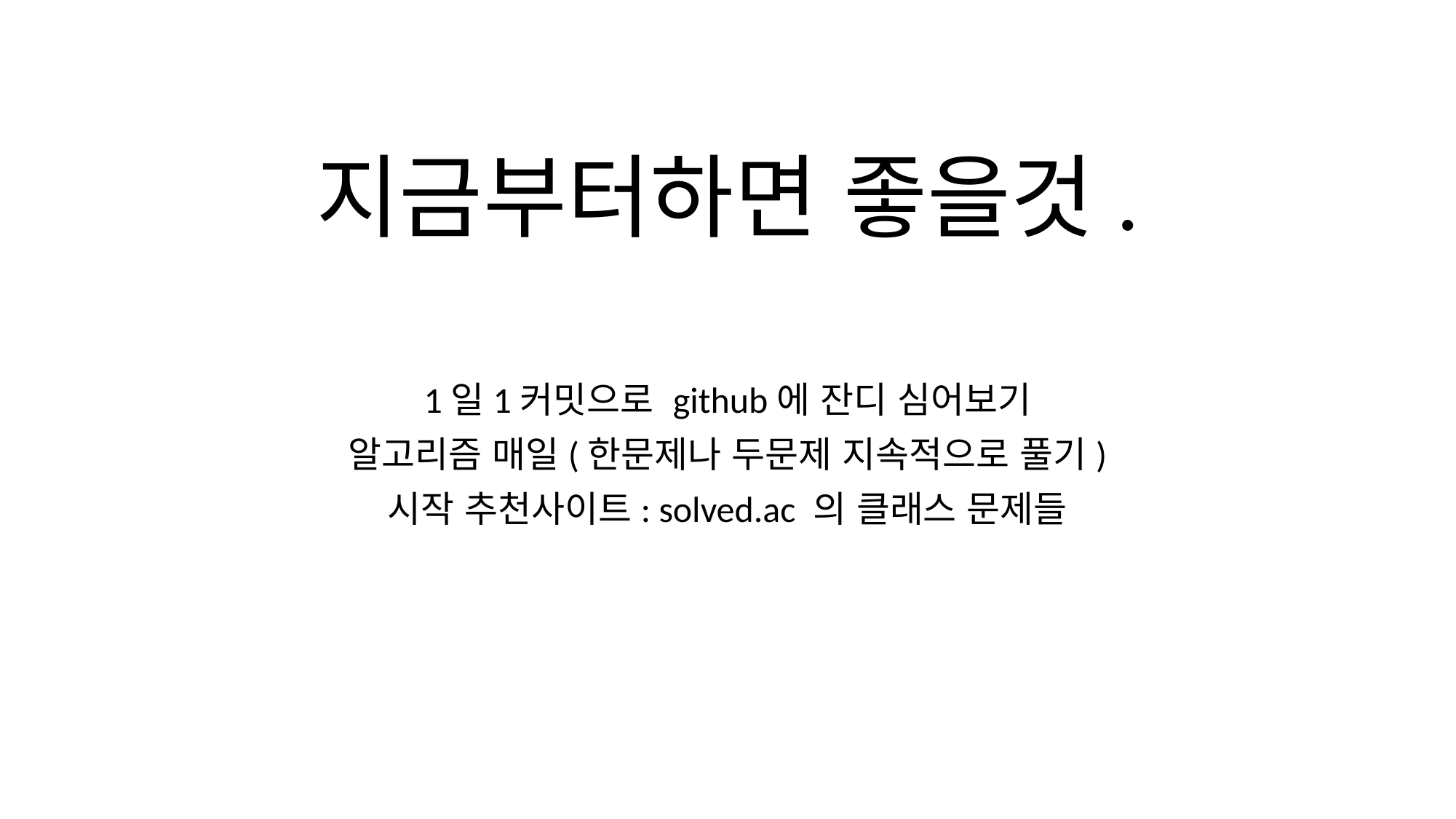

# 지금부터하면 좋을것.

1일1커밋으로 github에 잔디 심어보기
알고리즘 매일(한문제나 두문제 지속적으로 풀기)
시작 추천사이트: solved.ac 의 클래스 문제들